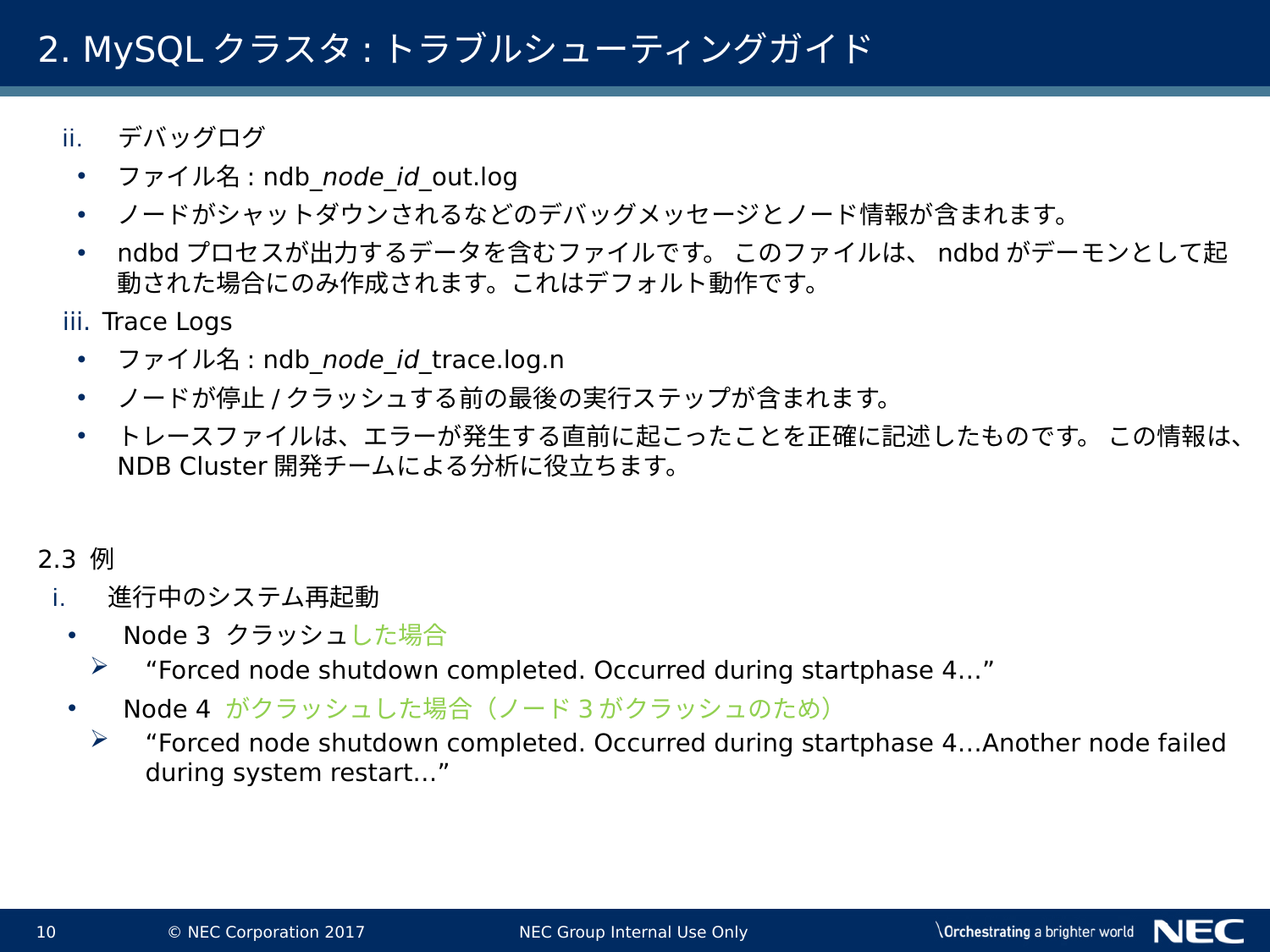

# 2. MySQLクラスタ:トラブルシューティングガイド
デバッグログ
ファイル名: ndb_node_id_out.log
ノードがシャットダウンされるなどのデバッグメッセージとノード情報が含まれます。
ndbdプロセスが出力するデータを含むファイルです。 このファイルは、ndbdがデーモンとして起動された場合にのみ作成されます。これはデフォルト動作です。
Trace Logs
ファイル名: ndb_node_id_trace.log.n
ノードが停止/クラッシュする前の最後の実行ステップが含まれます。
トレースファイルは、エラーが発生する直前に起こったことを正確に記述したものです。 この情報は、NDB Cluster開発チームによる分析に役立ちます。

2.3 例
進行中のシステム再起動
Node 3 クラッシュした場合
“Forced node shutdown completed. Occurred during startphase 4…”
Node 4 がクラッシュした場合（ノード3がクラッシュのため）
“Forced node shutdown completed. Occurred during startphase 4…Another node failed during system restart…”